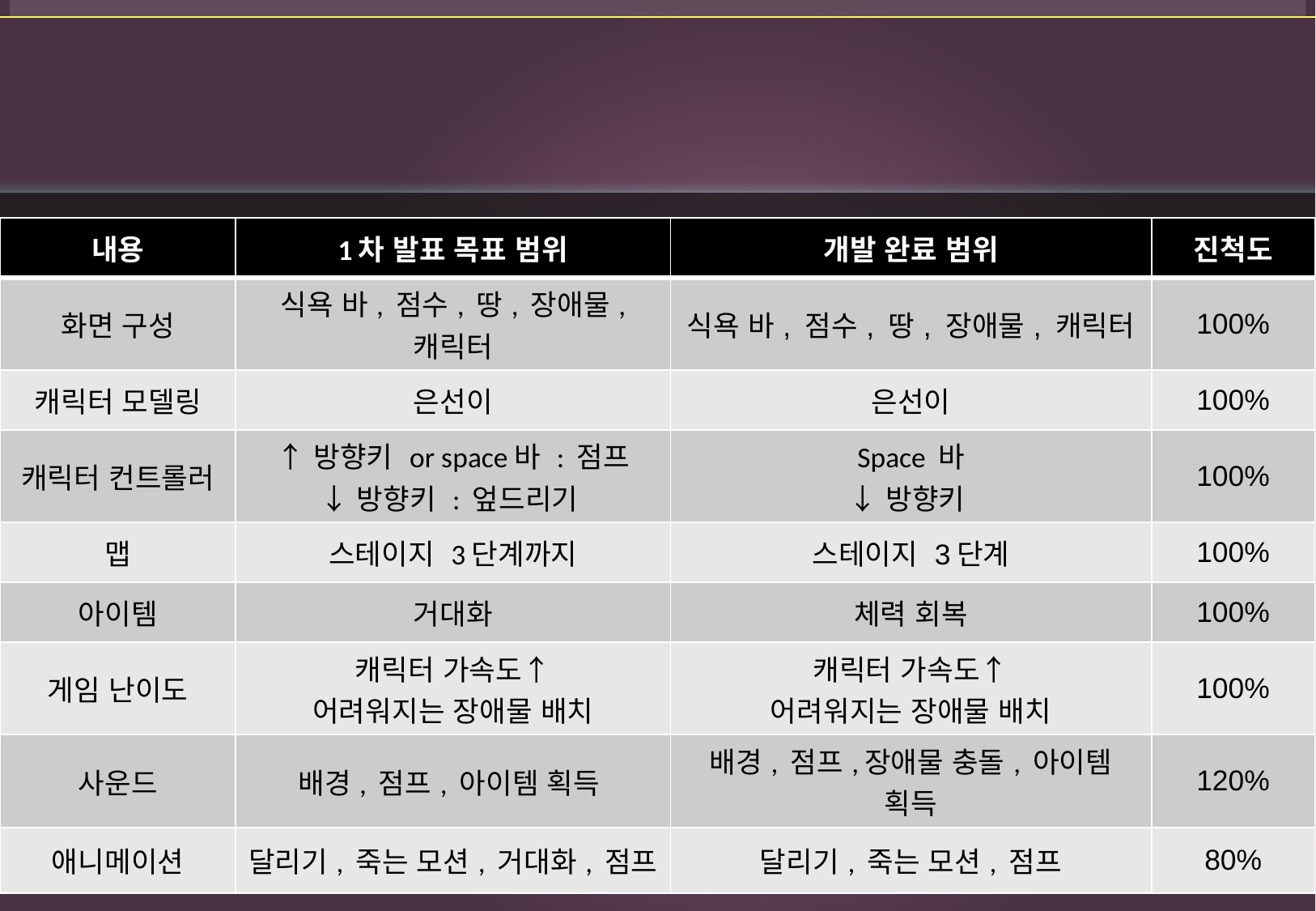

개발 진척도

| 내용 | 1차 발표 목표 범위 | 개발 완료 범위 | 진척도 |
| --- | --- | --- | --- |
| 화면 구성 | 식욕 바, 점수, 땅, 장애물, 캐릭터 | 식욕 바, 점수, 땅, 장애물, 캐릭터 | 100% |
| 캐릭터 모델링 | 은선이 | 은선이 | 100% |
| 캐릭터 컨트롤러 | ↑방향키 or space바 : 점프 ↓방향키 : 엎드리기 | Space 바 ↓방향키 | 100% |
| 맵 | 스테이지 3단계까지 | 스테이지 3단계 | 100% |
| 아이템 | 거대화 | 체력 회복 | 100% |
| 게임 난이도 | 캐릭터 가속도↑ 어려워지는 장애물 배치 | 캐릭터 가속도↑ 어려워지는 장애물 배치 | 100% |
| 사운드 | 배경, 점프, 아이템 획득 | 배경, 점프,장애물 충돌, 아이템 획득 | 120% |
| 애니메이션 | 달리기, 죽는 모션, 거대화, 점프 | 달리기, 죽는 모션, 점프 | 80% |